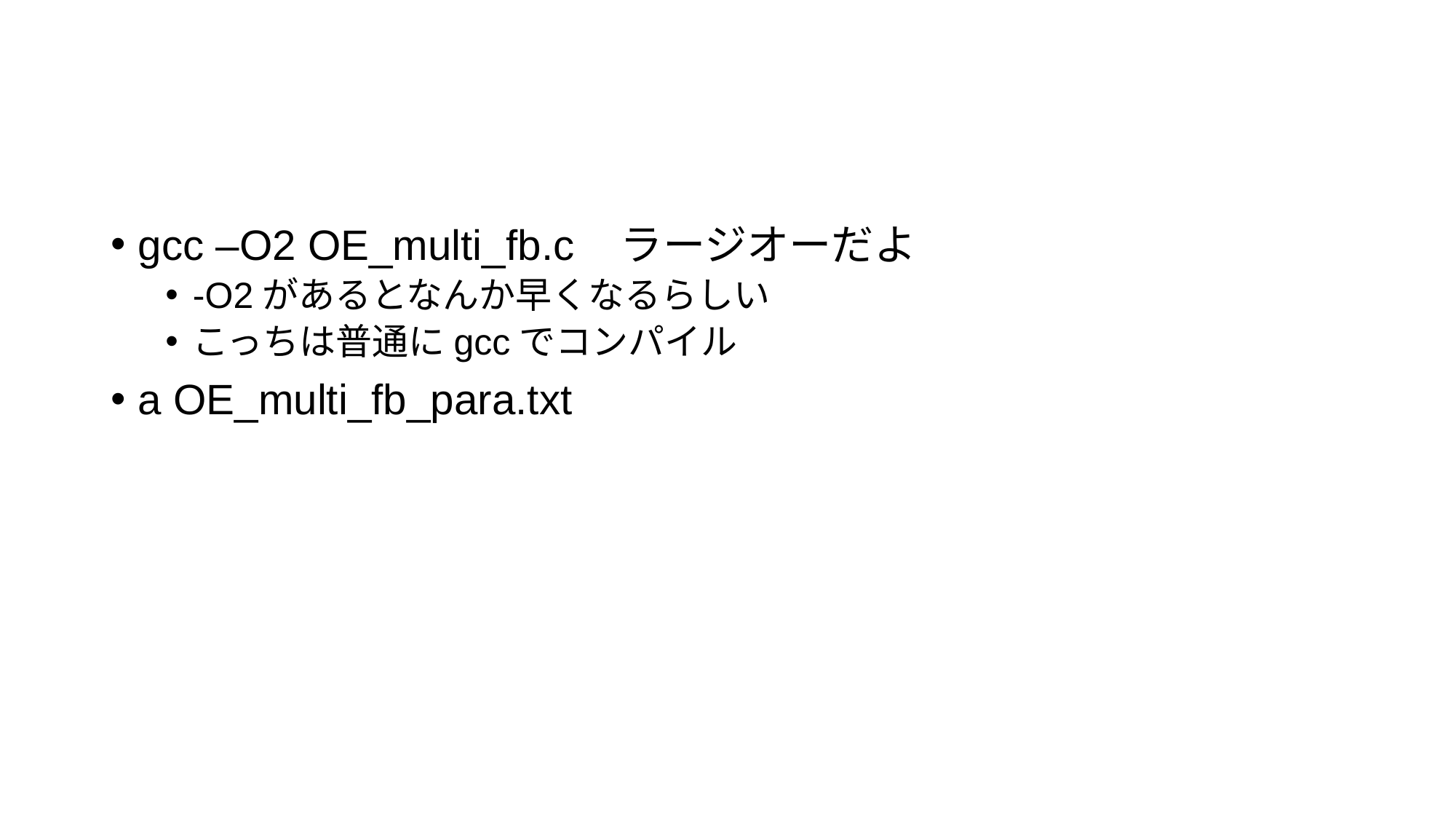

#
gcc –O2 OE_multi_fb.c   ラージオーだよ
-O2があるとなんか早くなるらしい
こっちは普通にgccでコンパイル
a OE_multi_fb_para.txt